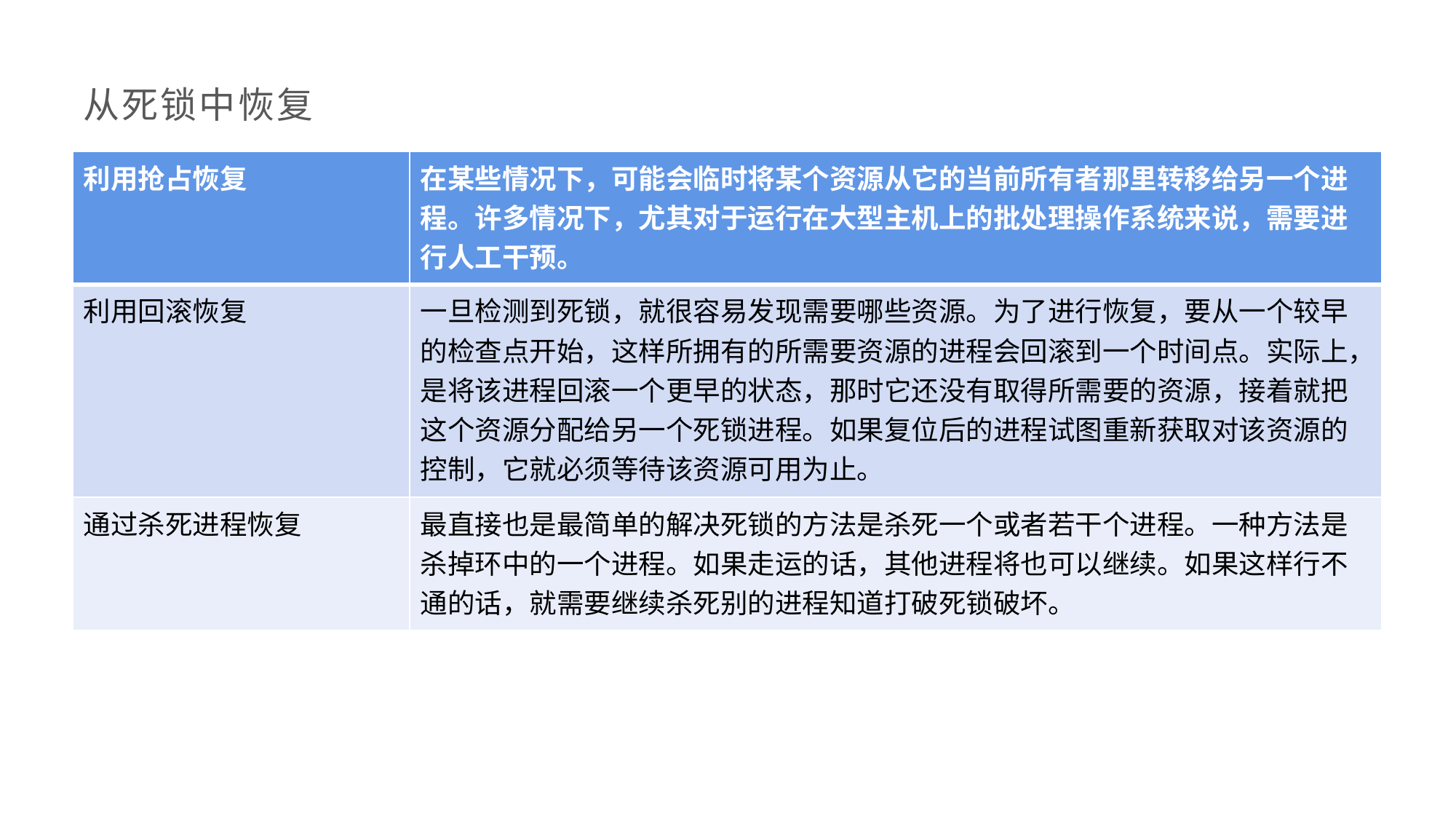

从死锁中恢复

| 利用抢占恢复 | 在某些情况下，可能会临时将某个资源从它的当前所有者那里转移给另一个进程。许多情况下，尤其对于运行在大型主机上的批处理操作系统来说，需要进行人工干预。 |
| --- | --- |
| 利用回滚恢复 | 一旦检测到死锁，就很容易发现需要哪些资源。为了进行恢复，要从一个较早的检查点开始，这样所拥有的所需要资源的进程会回滚到一个时间点。实际上，是将该进程回滚一个更早的状态，那时它还没有取得所需要的资源，接着就把这个资源分配给另一个死锁进程。如果复位后的进程试图重新获取对该资源的控制，它就必须等待该资源可用为止。 |
| 通过杀死进程恢复 | 最直接也是最简单的解决死锁的方法是杀死一个或者若干个进程。一种方法是杀掉环中的一个进程。如果走运的话，其他进程将也可以继续。如果这样行不通的话，就需要继续杀死别的进程知道打破死锁破坏。 |